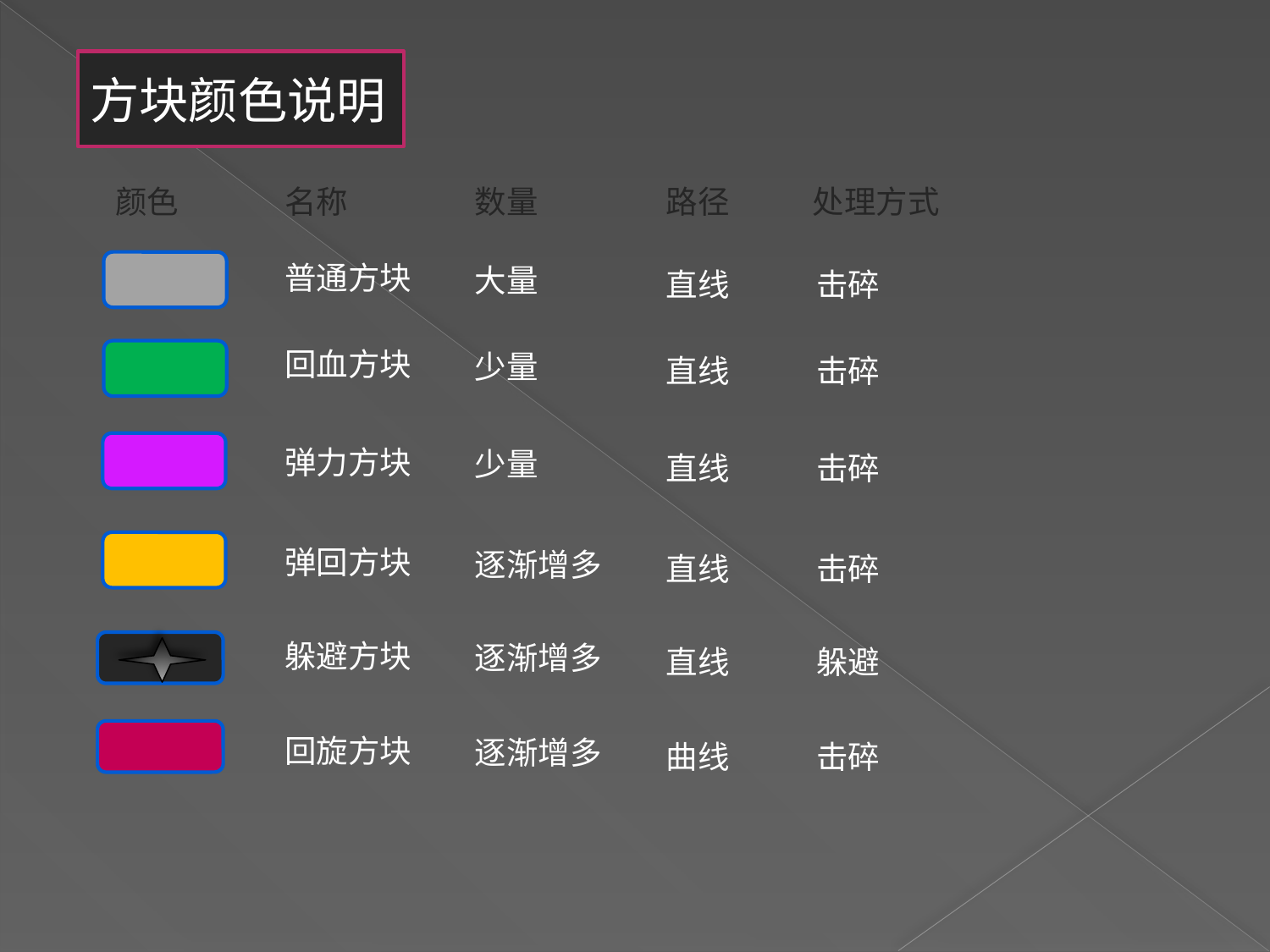

方块颜色说明
颜色
名称
数量
路径
处理方式

普通方块
大量
直线
击碎
回血方块
少量

直线
击碎

弹力方块
少量
直线
击碎

弹回方块
逐渐增多
直线
击碎
躲避方块
逐渐增多

直线
躲避

回旋方块
逐渐增多
曲线
击碎